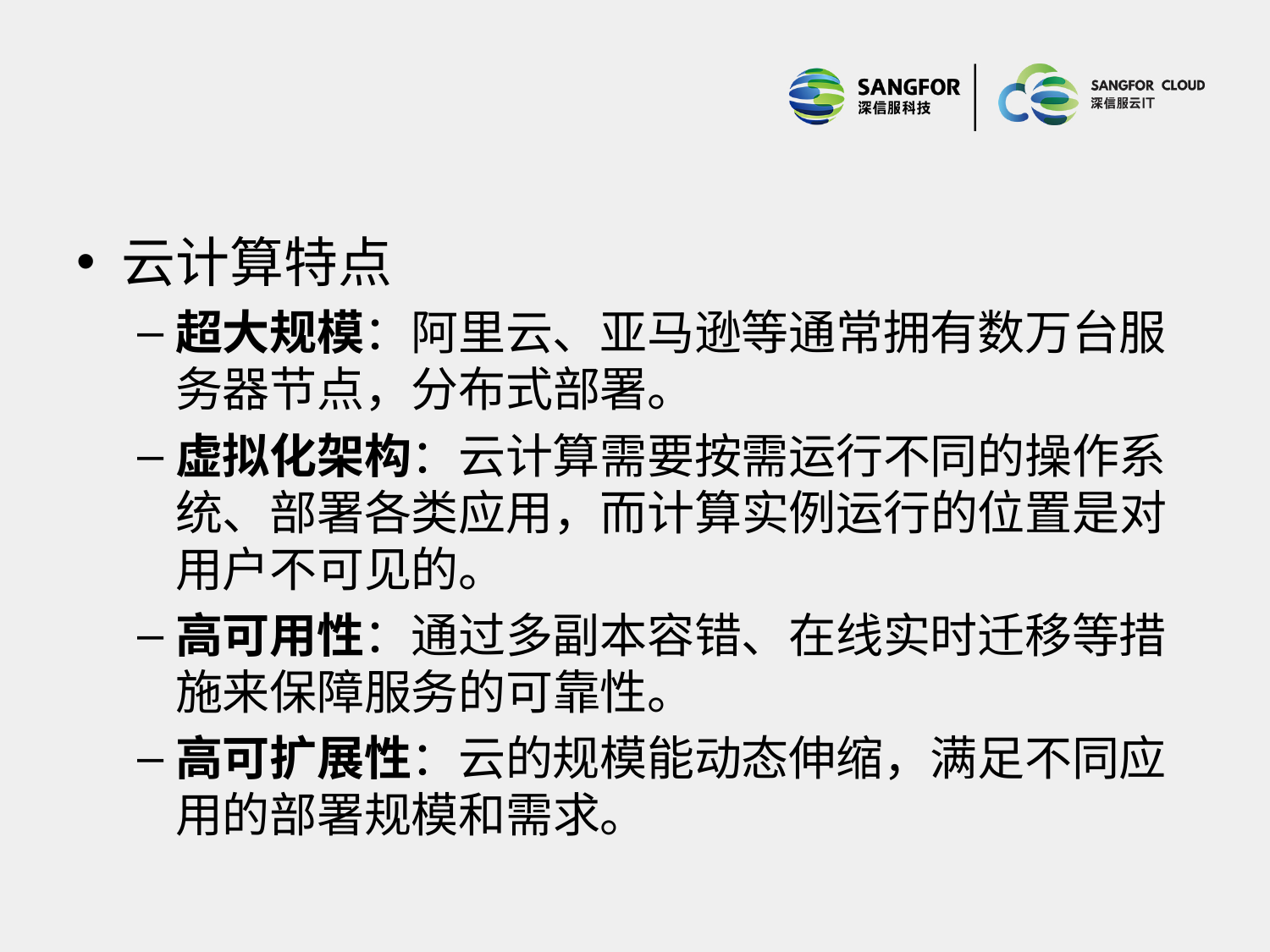

#
云计算特点
超大规模：阿里云、亚马逊等通常拥有数万台服务器节点，分布式部署。
虚拟化架构：云计算需要按需运行不同的操作系统、部署各类应用，而计算实例运行的位置是对用户不可见的。
高可用性：通过多副本容错、在线实时迁移等措施来保障服务的可靠性。
高可扩展性：云的规模能动态伸缩，满足不同应用的部署规模和需求。